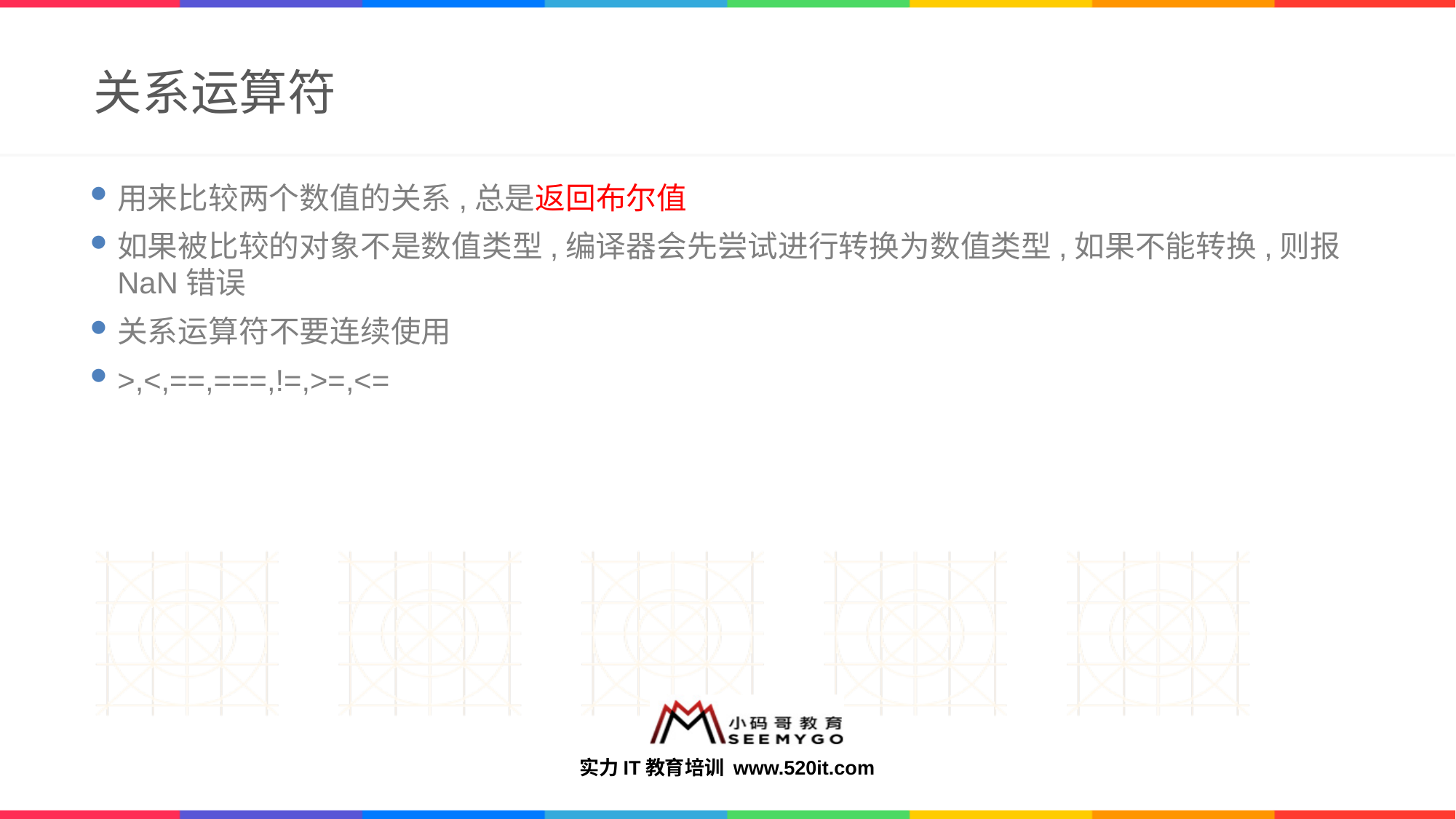

# 关系运算符
用来比较两个数值的关系,总是返回布尔值
如果被比较的对象不是数值类型,编译器会先尝试进行转换为数值类型,如果不能转换,则报NaN错误
关系运算符不要连续使用
>,<,==,===,!=,>=,<=